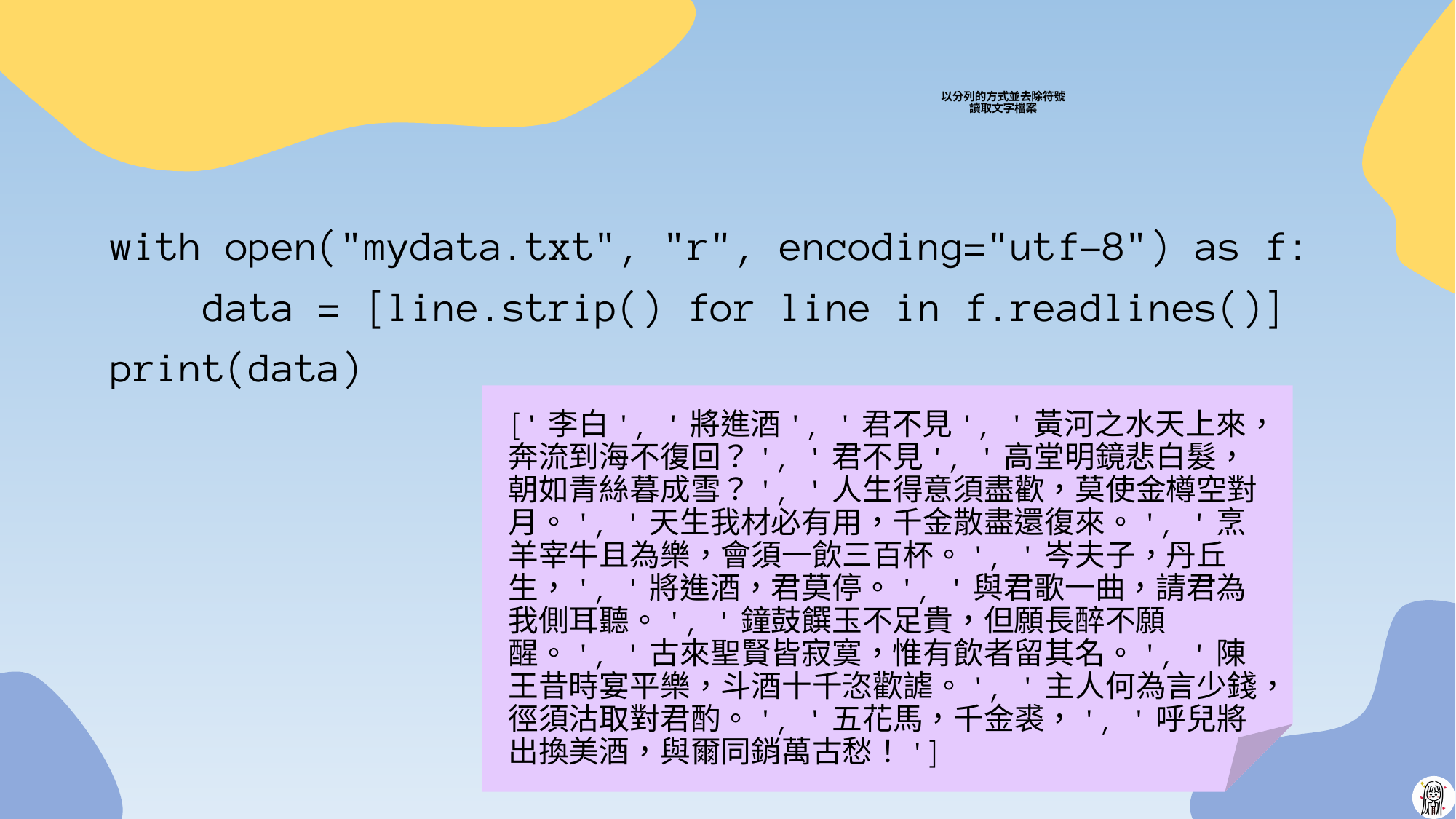

# 以分列的方式並去除符號 讀取文字檔案
with open("mydata.txt", "r", encoding="utf-8") as f:
    data = [line.strip() for line in f.readlines()]
print(data)

['李白', '將進酒', '君不見', '黃河之水天上來，奔流到海不復回？', '君不見', '高堂明鏡悲白髮，朝如青絲暮成雪？', '人生得意須盡歡，莫使金樽空對月。', '天生我材必有用，千金散盡還復來。', '烹羊宰牛且為樂，會須一飲三百杯。', '岑夫子，丹丘生，', '將進酒，君莫停。', '與君歌一曲，請君為我側耳聽。', '鐘鼓饌玉不足貴，但願長醉不願醒。', '古來聖賢皆寂寞，惟有飲者留其名。', '陳王昔時宴平樂，斗酒十千恣歡謔。', '主人何為言少錢，徑須沽取對君酌。', '五花馬，千金裘，', '呼兒將出換美酒，與爾同銷萬古愁！']
21